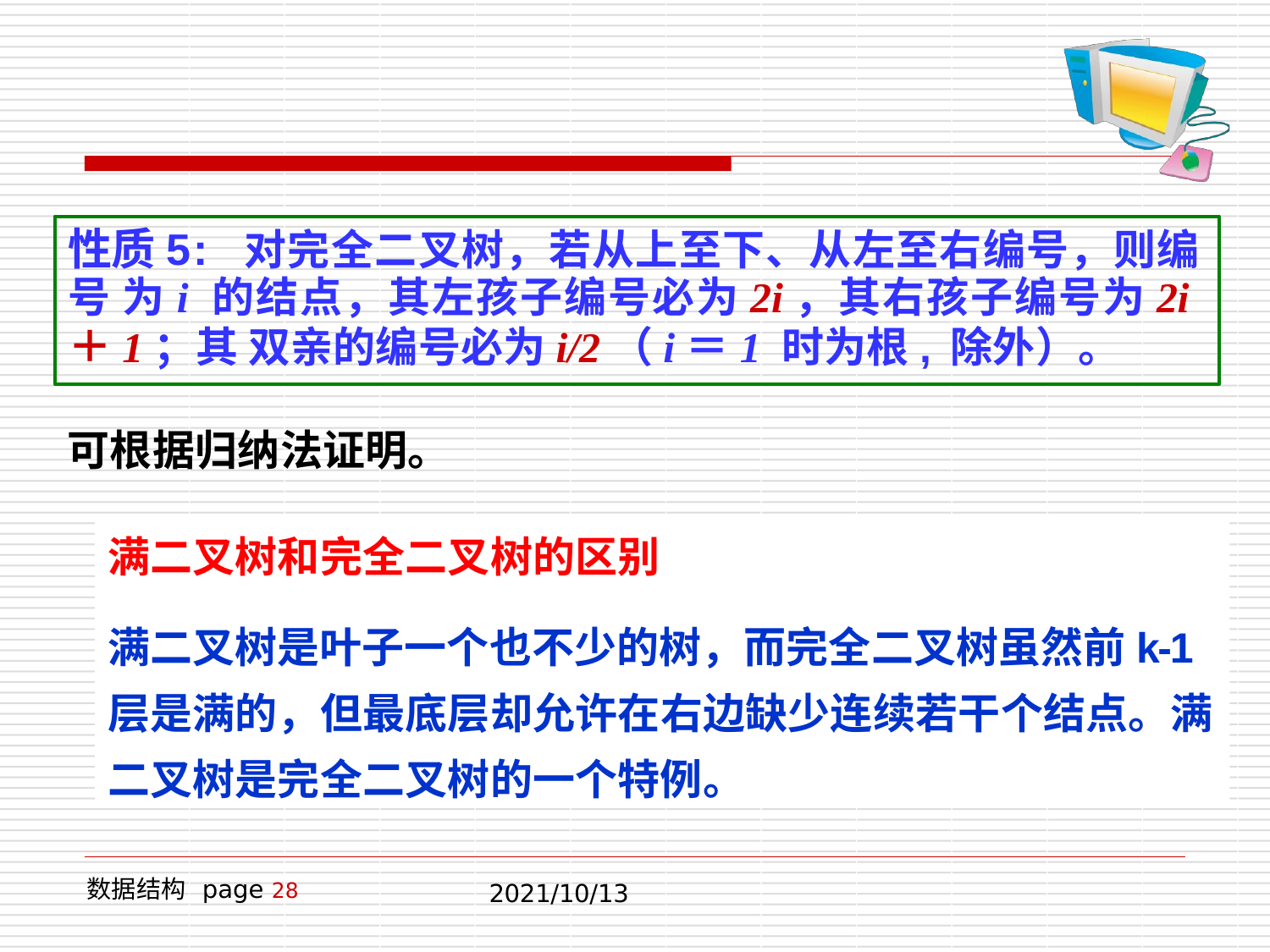

# 性质5: 对完全二叉树，若从上至下、从左至右编号，则编号 为i 的结点，其左孩子编号必为2i，其右孩子编号为2i＋1；其 双亲的编号必为i/2（i＝1 时为根,除外）。
可根据归纳法证明。
满二叉树和完全二叉树的区别
满二叉树是叶子一个也不少的树，而完全二叉树虽然前k-1  层是满的，但最底层却允许在右边缺少连续若干个结点。满 二叉树是完全二叉树的一个特例。

数据结构 page 28
2021/10/13